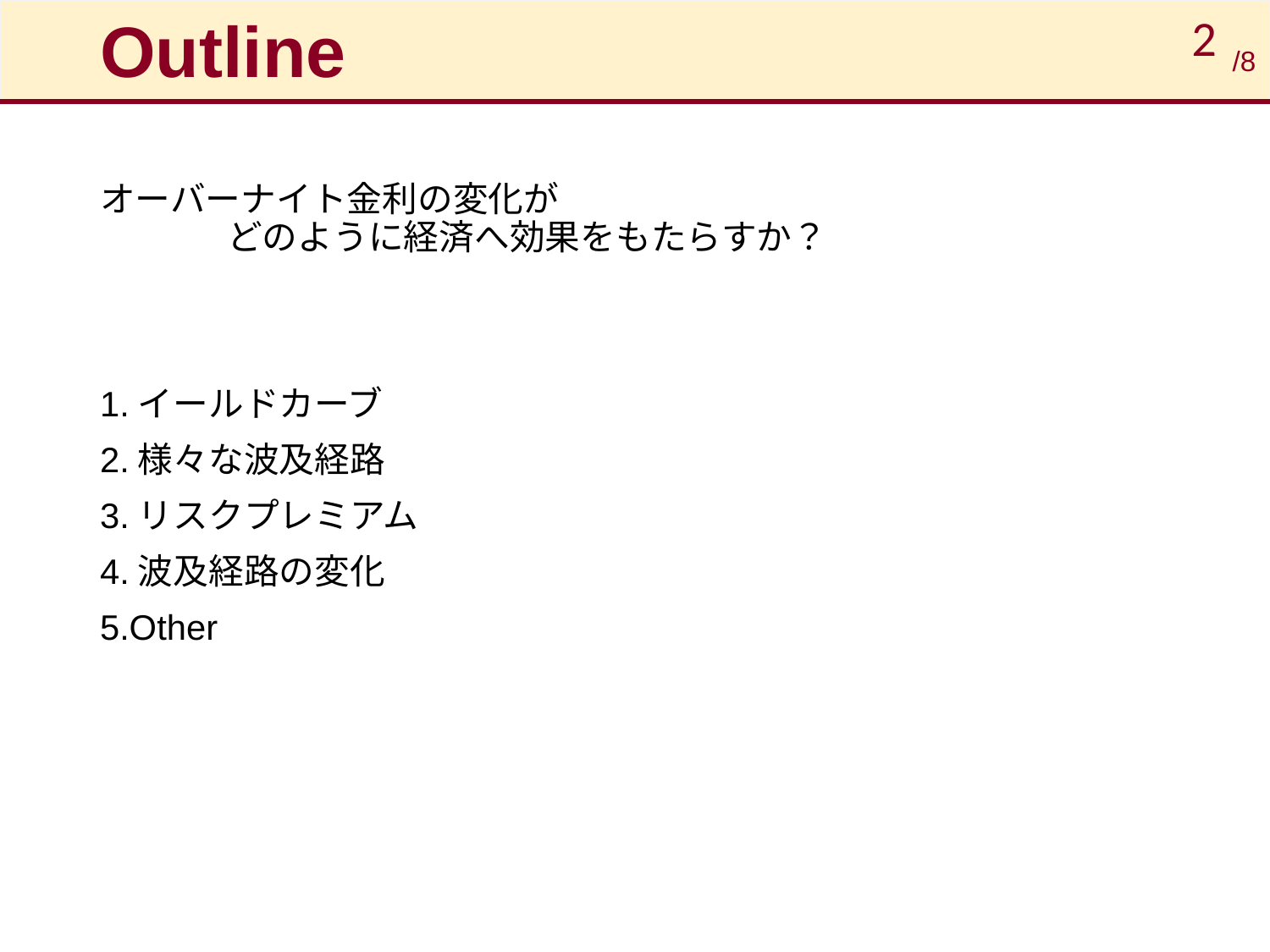

# Outline
2
/8

オーバーナイト金利の変化が
	どのように経済へ効果をもたらすか？

1.イールドカーブ
2.様々な波及経路
3.リスクプレミアム
4.波及経路の変化
5.Other